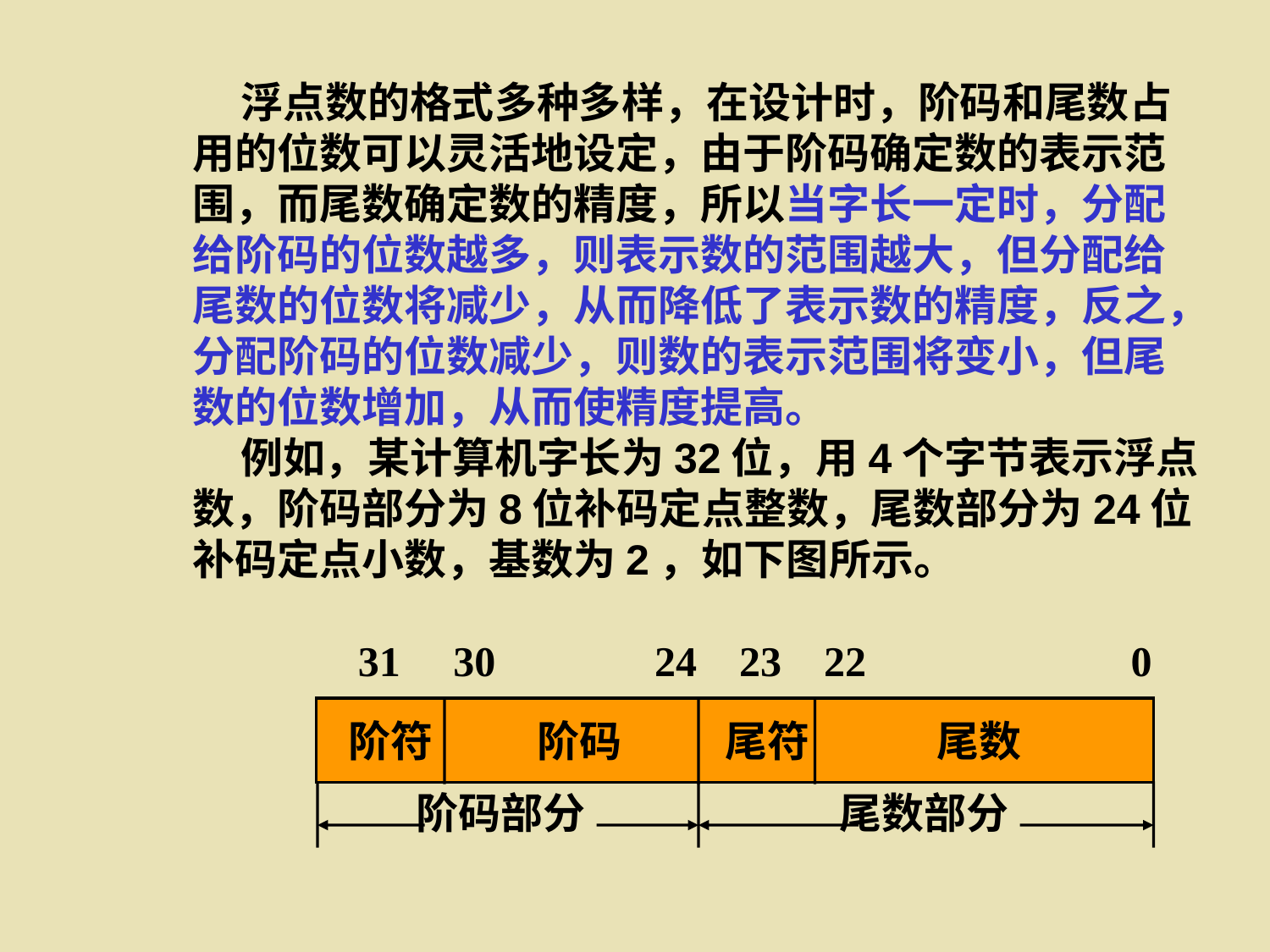

浮点数的格式多种多样，在设计时，阶码和尾数占用的位数可以灵活地设定，由于阶码确定数的表示范围，而尾数确定数的精度，所以当字长一定时，分配给阶码的位数越多，则表示数的范围越大，但分配给尾数的位数将减少，从而降低了表示数的精度，反之，分配阶码的位数减少，则数的表示范围将变小，但尾数的位数增加，从而使精度提高。
    例如，某计算机字长为32位，用4个字节表示浮点数，阶码部分为8位补码定点整数，尾数部分为24位补码定点小数，基数为2，如下图所示。

　　   　31     30               24    23    22                         0

                　  阶码部分　　　　　　尾数部分

 阶符　　  阶码　　  尾符　　　尾数